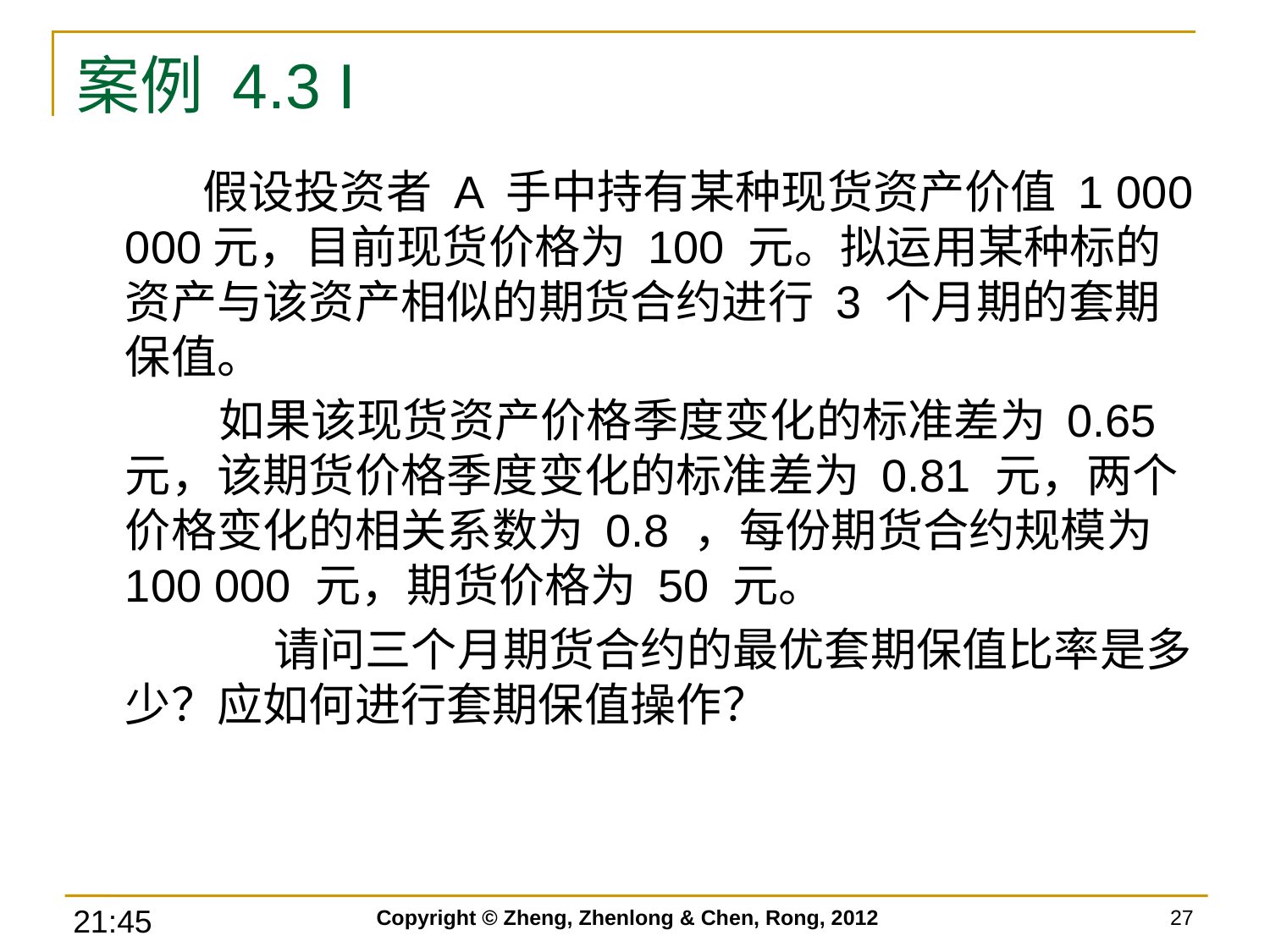

# 案例 4.3 I
           假设投资者 A 手中持有某种现货资产价值 1 000 000元，目前现货价格为 100 元。拟运用某种标的资产与该资产相似的期货合约进行 3 个月期的套期保值。
	        如果该现货资产价格季度变化的标准差为 0.65 元，该期货价格季度变化的标准差为 0.81 元，两个价格变化的相关系数为 0.8 ，每份期货合约规模为 100 000 元，期货价格为 50 元。
		 请问三个月期货合约的最优套期保值比率是多少？应如何进行套期保值操作？
Copyright © Zheng, Zhenlong & Chen, Rong, 2012
27